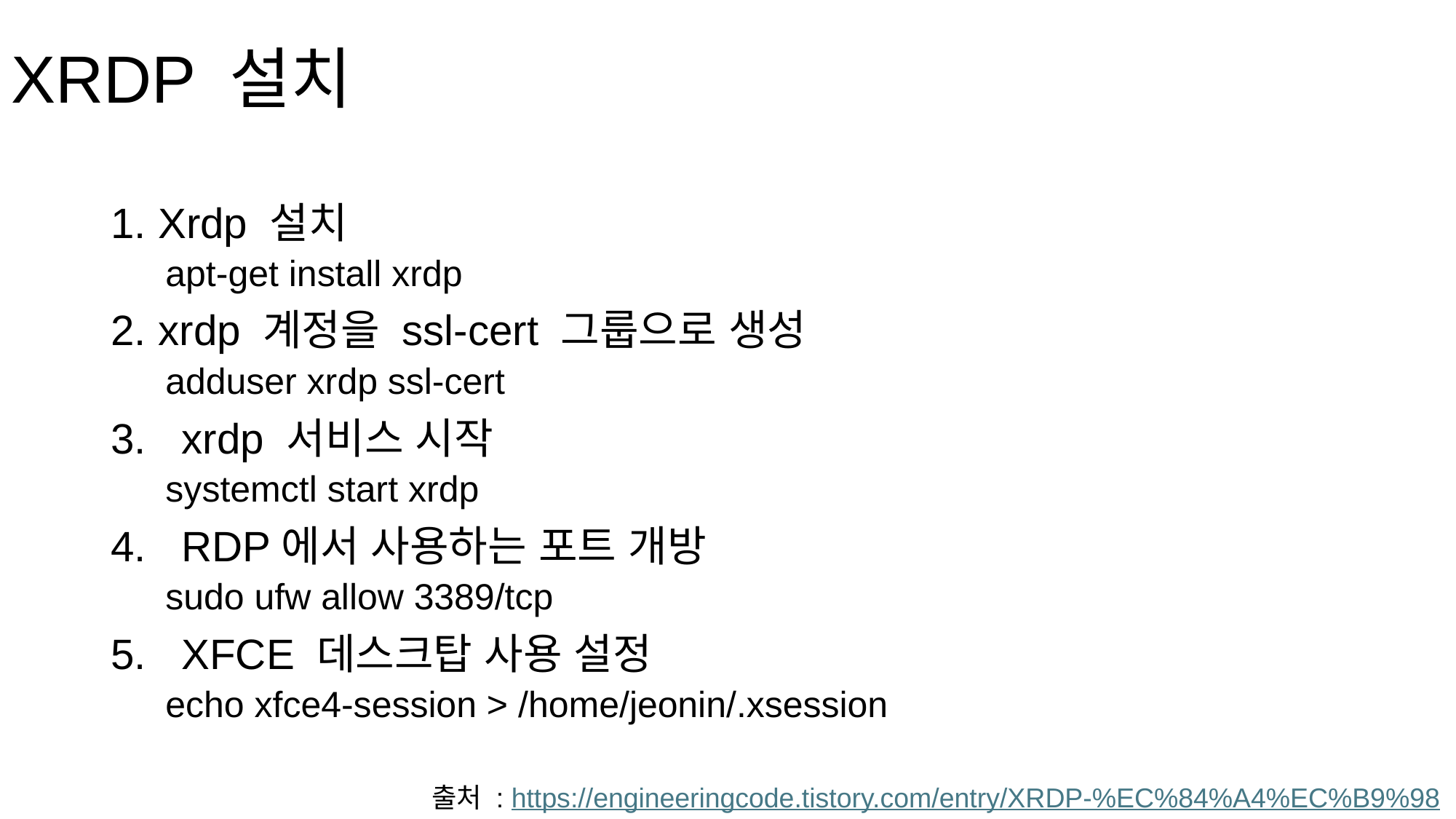

# XRDP 설치
1. Xrdp 설치
apt-get install xrdp
2. xrdp 계정을 ssl-cert 그룹으로 생성
adduser xrdp ssl-cert
3.   xrdp 서비스 시작
systemctl start xrdp
4.   RDP에서 사용하는 포트 개방
sudo ufw allow 3389/tcp
5.   XFCE 데스크탑 사용 설정
echo xfce4-session > /home/jeonin/.xsession
출처 : https://engineeringcode.tistory.com/entry/XRDP-%EC%84%A4%EC%B9%98